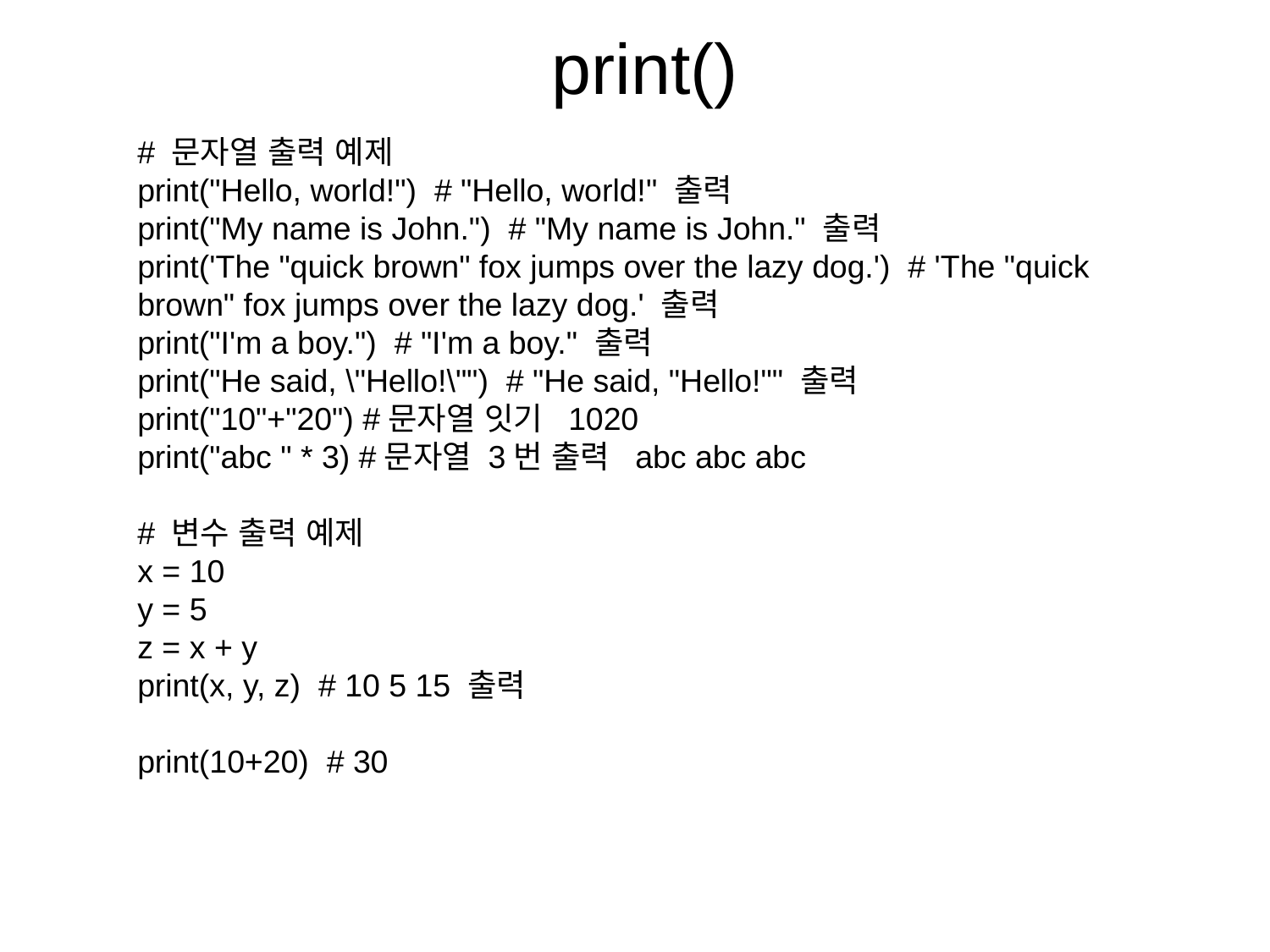

# print()
# 문자열 출력 예제
print("Hello, world!")  # "Hello, world!" 출력
print("My name is John.")  # "My name is John." 출력
print('The "quick brown" fox jumps over the lazy dog.')  # 'The "quick brown" fox jumps over the lazy dog.' 출력
print("I'm a boy.")  # "I'm a boy." 출력
print("He said, \"Hello!\"")  # "He said, "Hello!"" 출력
print("10"+"20") #문자열 잇기  1020
print("abc " * 3) #문자열 3번 출력  abc abc abc

# 변수 출력 예제
x = 10
y = 5
z = x + y
print(x, y, z)  # 10 5 15 출력

print(10+20)  # 30